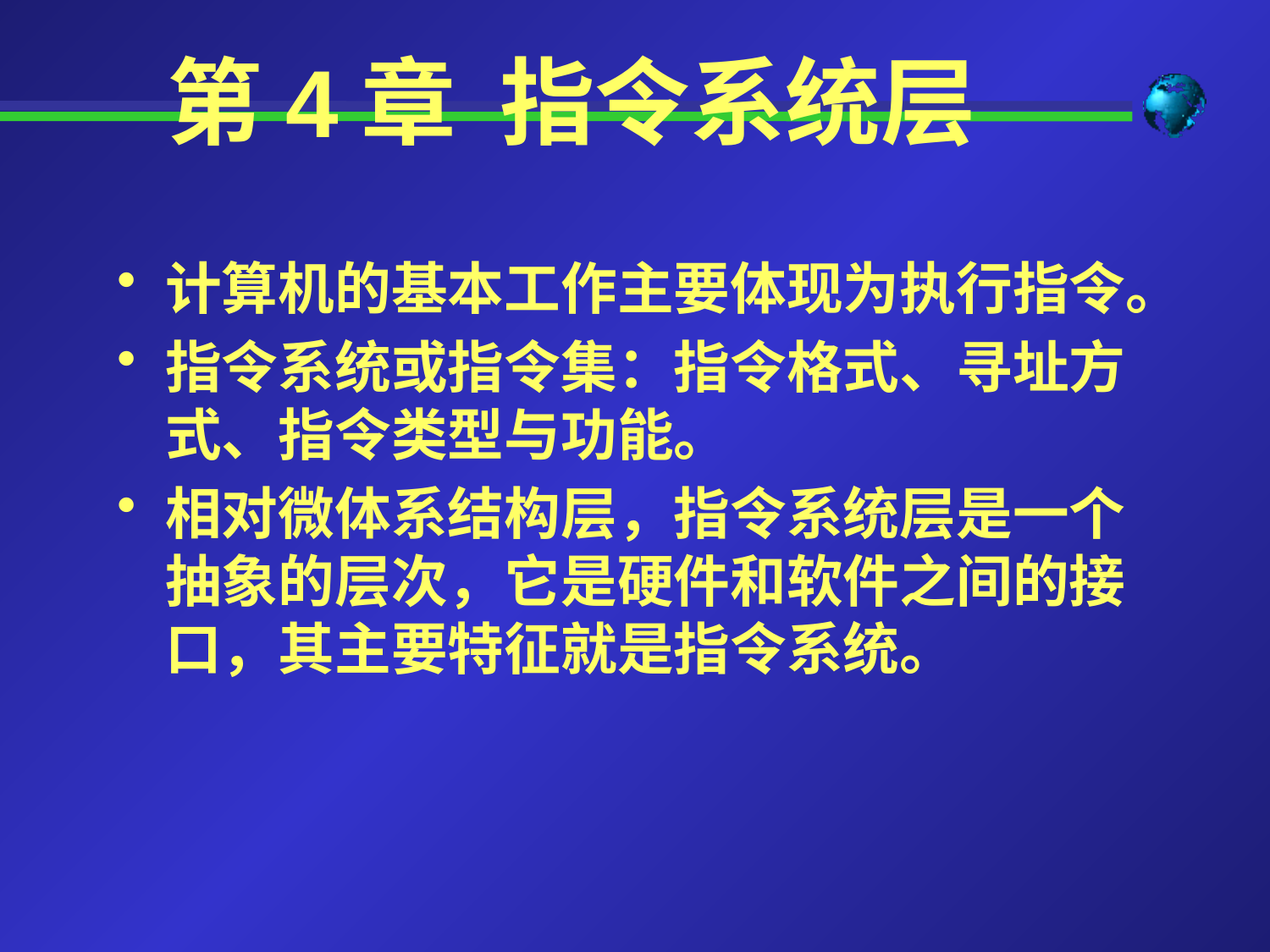

第4章  指令系统层
计算机的基本工作主要体现为执行指令。
指令系统或指令集：指令格式、寻址方式、指令类型与功能。
相对微体系结构层，指令系统层是一个抽象的层次，它是硬件和软件之间的接口，其主要特征就是指令系统。
2